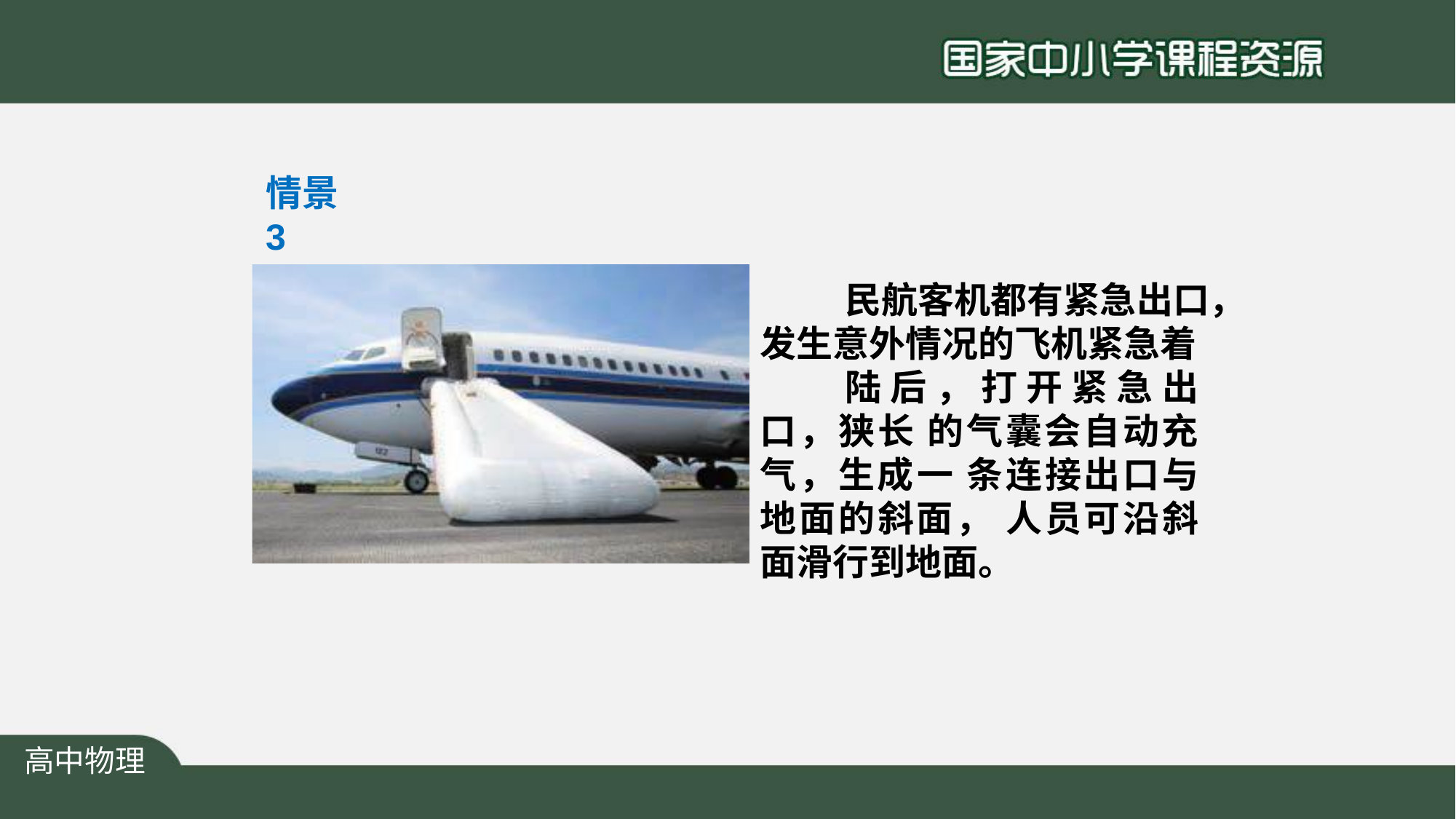

情景3

民航客机都有紧急出口， 发生意外情况的飞机紧急着
陆后，打开紧急出口，狭长 的气囊会自动充气，生成一 条连接出口与地面的斜面， 人员可沿斜面滑行到地面。
高中物理